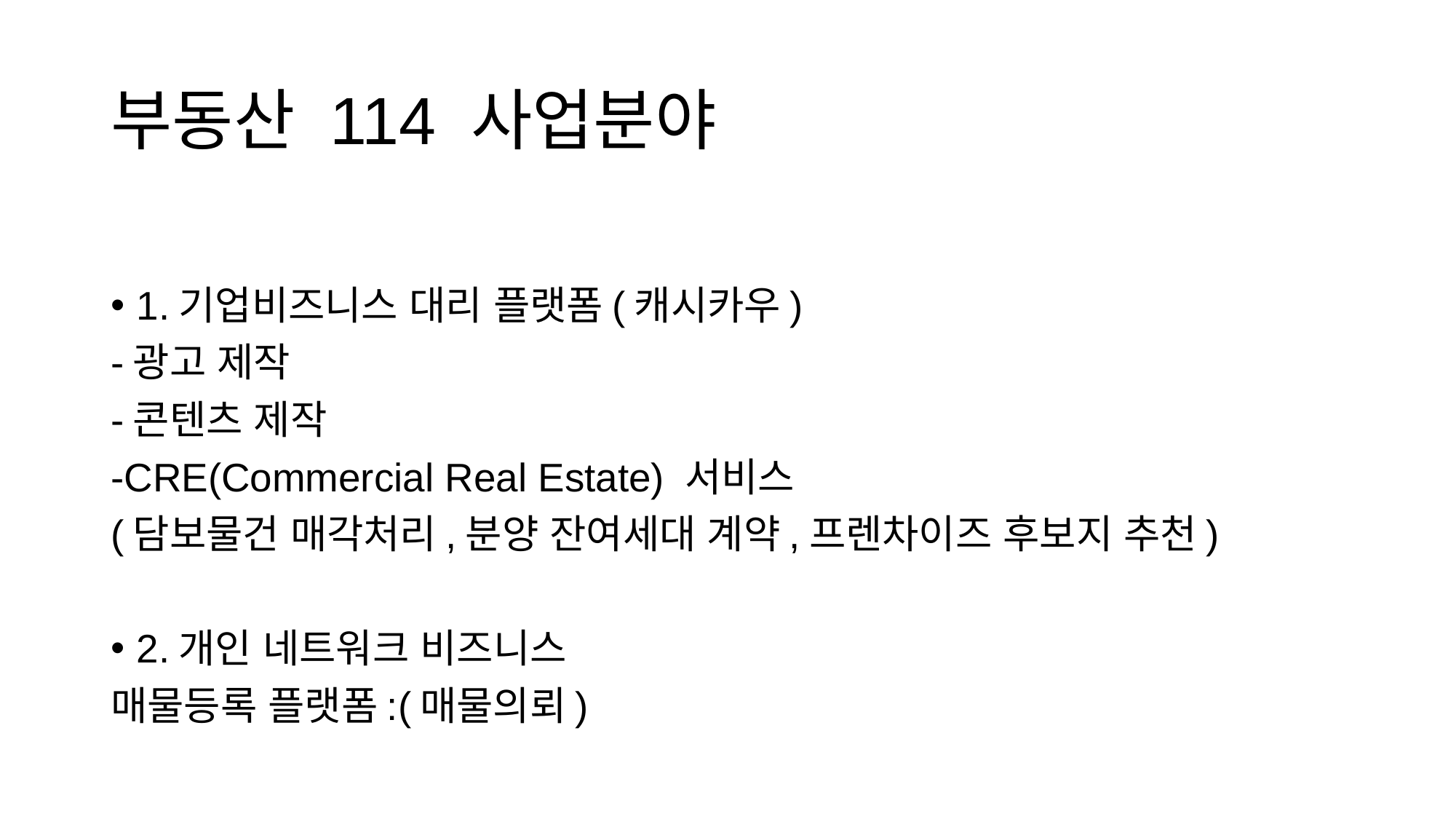

# 부동산 114 사업분야

1.기업비즈니스 대리 플랫폼(캐시카우)
-광고 제작
-콘텐츠 제작
-CRE(Commercial Real Estate) 서비스
(담보물건 매각처리,분양 잔여세대 계약,프렌차이즈 후보지 추천)

2.개인 네트워크 비즈니스
매물등록 플랫폼:(매물의뢰)